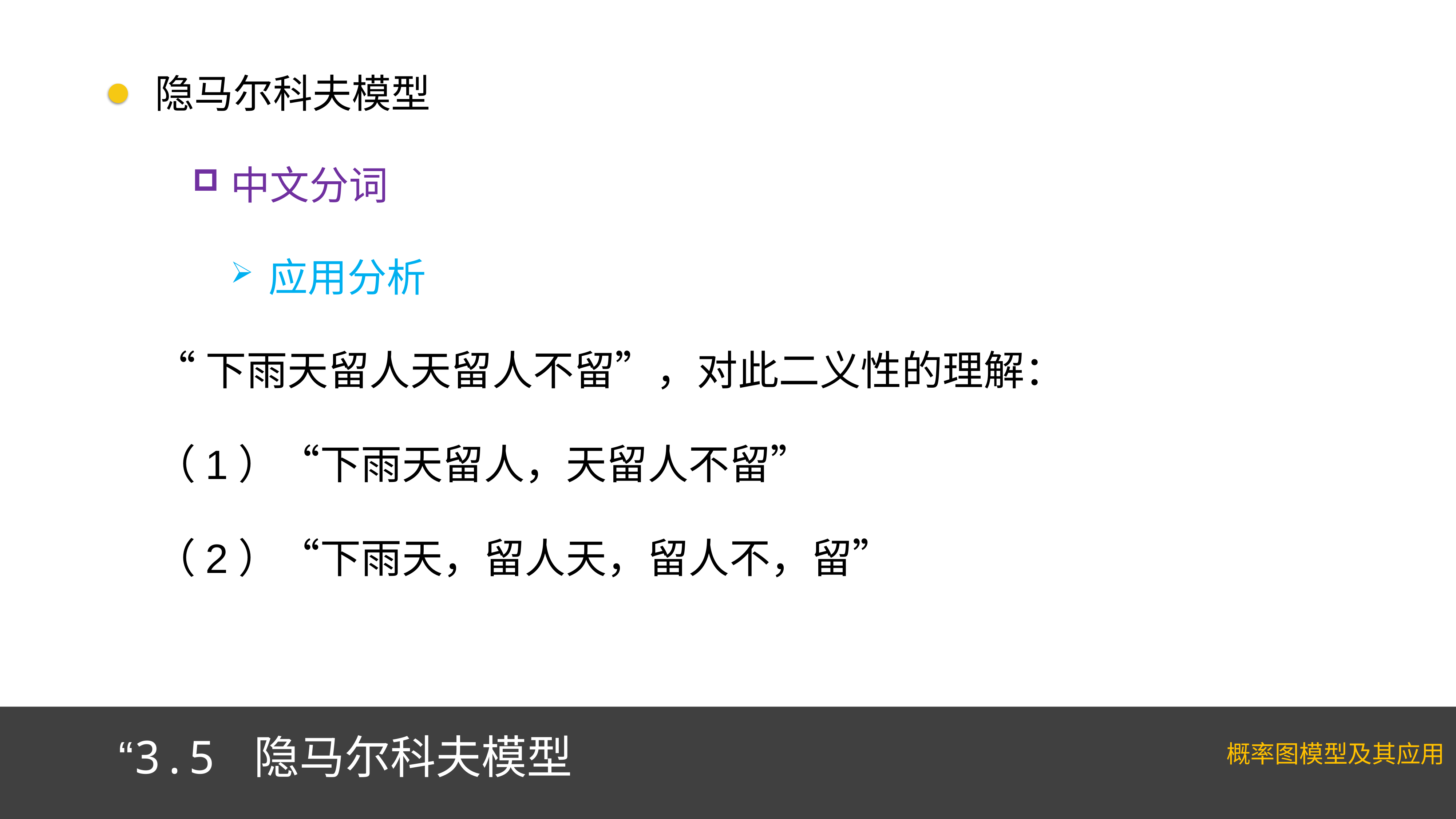

隐马尔科夫模型
中文分词
应用分析
“下雨天留人天留人不留”，对此二义性的理解：
（1）“下雨天留人，天留人不留”
（2）“下雨天，留人天，留人不，留”

“3.5 隐马尔科夫模型